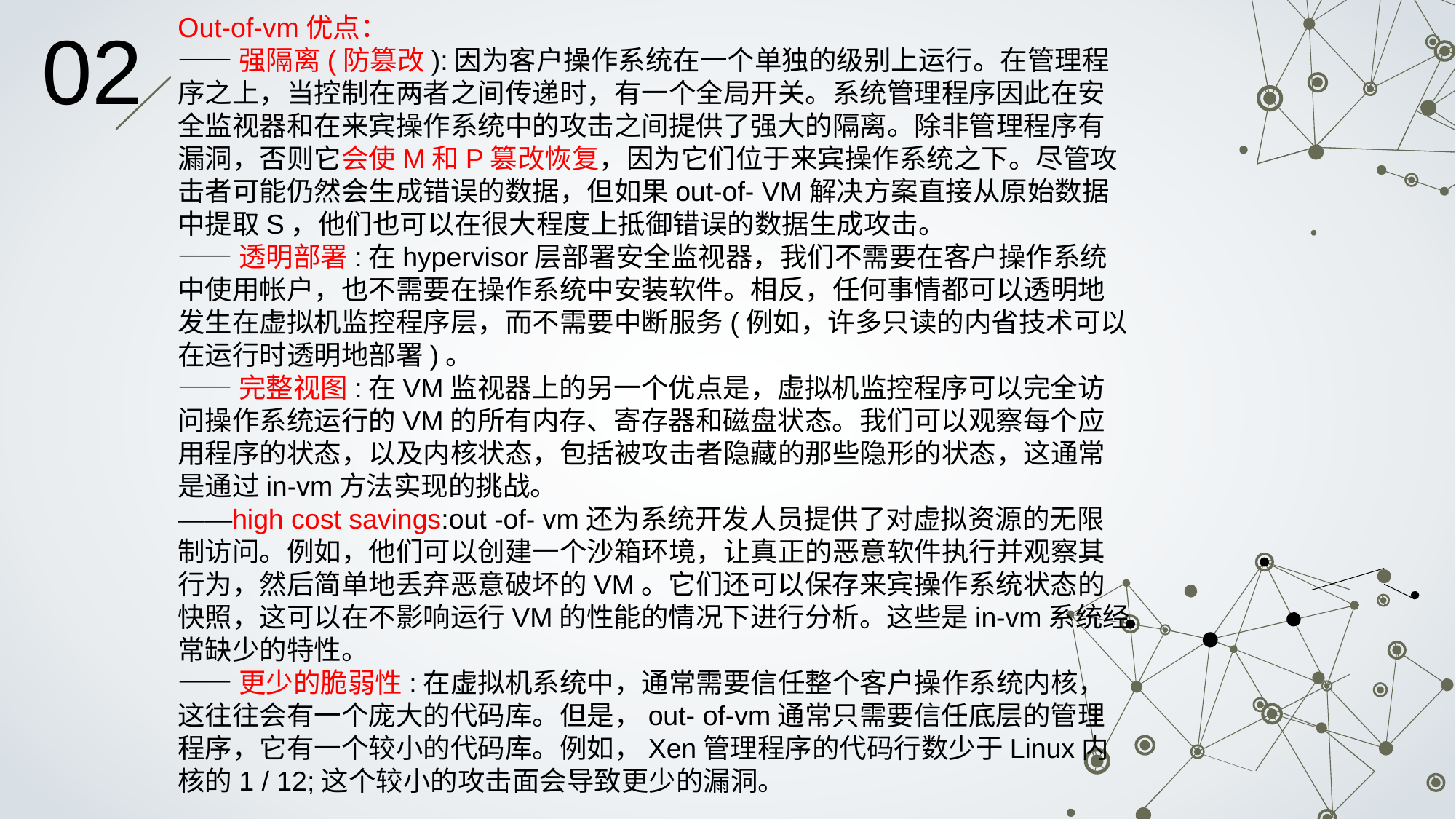

Out-of-vm优点：
——强隔离(防篡改):因为客户操作系统在一个单独的级别上运行。在管理程序之上，当控制在两者之间传递时，有一个全局开关。系统管理程序因此在安全监视器和在来宾操作系统中的攻击之间提供了强大的隔离。除非管理程序有漏洞，否则它会使M和P篡改恢复，因为它们位于来宾操作系统之下。尽管攻击者可能仍然会生成错误的数据，但如果out-of- VM解决方案直接从原始数据中提取S，他们也可以在很大程度上抵御错误的数据生成攻击。
——透明部署:在hypervisor层部署安全监视器，我们不需要在客户操作系统中使用帐户，也不需要在操作系统中安装软件。相反，任何事情都可以透明地发生在虚拟机监控程序层，而不需要中断服务(例如，许多只读的内省技术可以在运行时透明地部署)。
——完整视图:在VM监视器上的另一个优点是，虚拟机监控程序可以完全访问操作系统运行的VM的所有内存、寄存器和磁盘状态。我们可以观察每个应用程序的状态，以及内核状态，包括被攻击者隐藏的那些隐形的状态，这通常是通过in-vm方法实现的挑战。
——high cost savings:out -of- vm还为系统开发人员提供了对虚拟资源的无限制访问。例如，他们可以创建一个沙箱环境，让真正的恶意软件执行并观察其行为，然后简单地丢弃恶意破坏的VM。它们还可以保存来宾操作系统状态的快照，这可以在不影响运行VM的性能的情况下进行分析。这些是in-vm系统经常缺少的特性。
——更少的脆弱性:在虚拟机系统中，通常需要信任整个客户操作系统内核，这往往会有一个庞大的代码库。但是，out- of-vm通常只需要信任底层的管理程序，它有一个较小的代码库。例如，Xen管理程序的代码行数少于Linux内核的1 / 12;这个较小的攻击面会导致更少的漏洞。

02